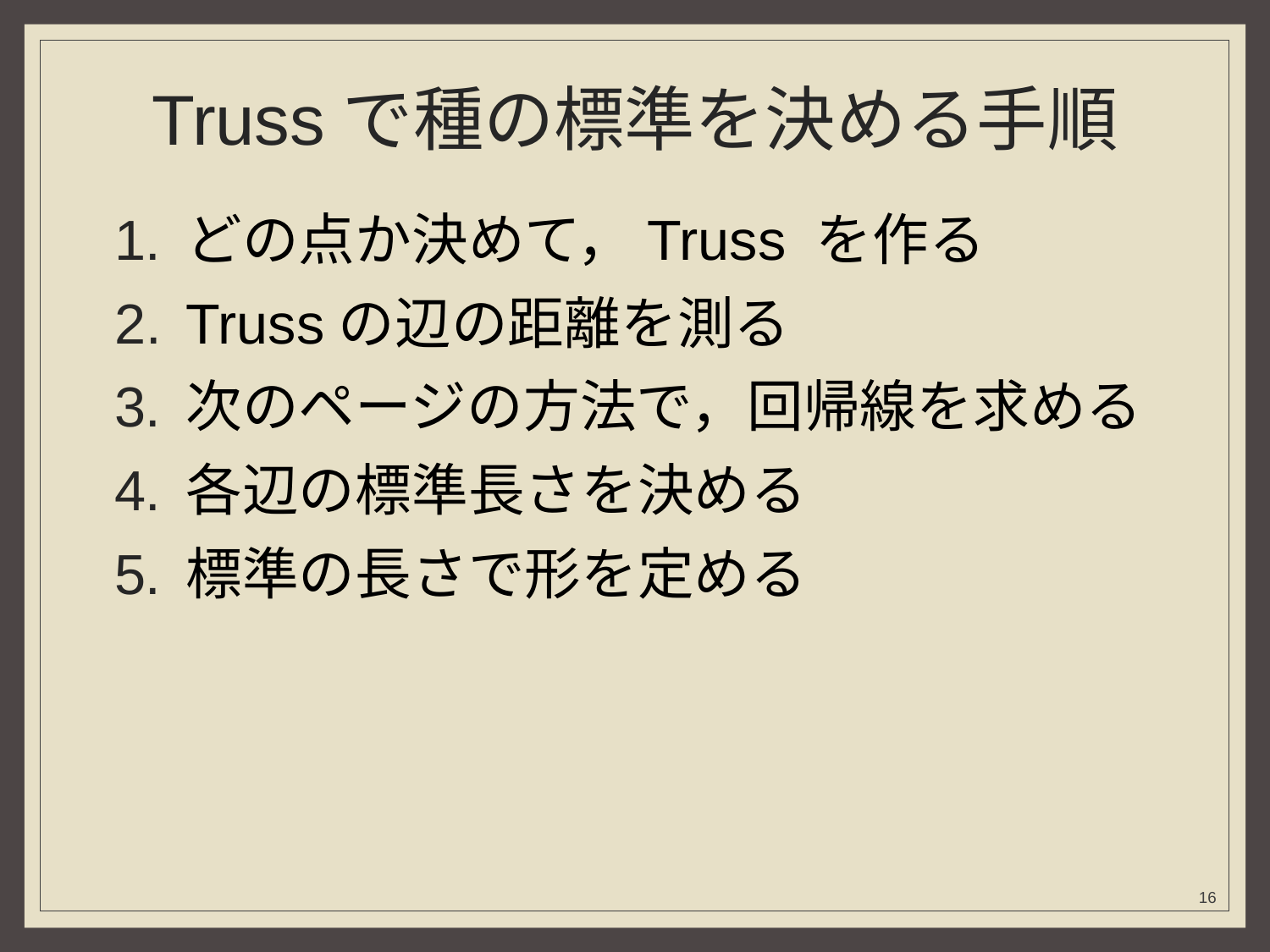

# Trussで種の標準を決める手順
どの点か決めて，Truss を作る
Trussの辺の距離を測る
次のページの方法で，回帰線を求める
各辺の標準長さを決める
標準の長さで形を定める

16